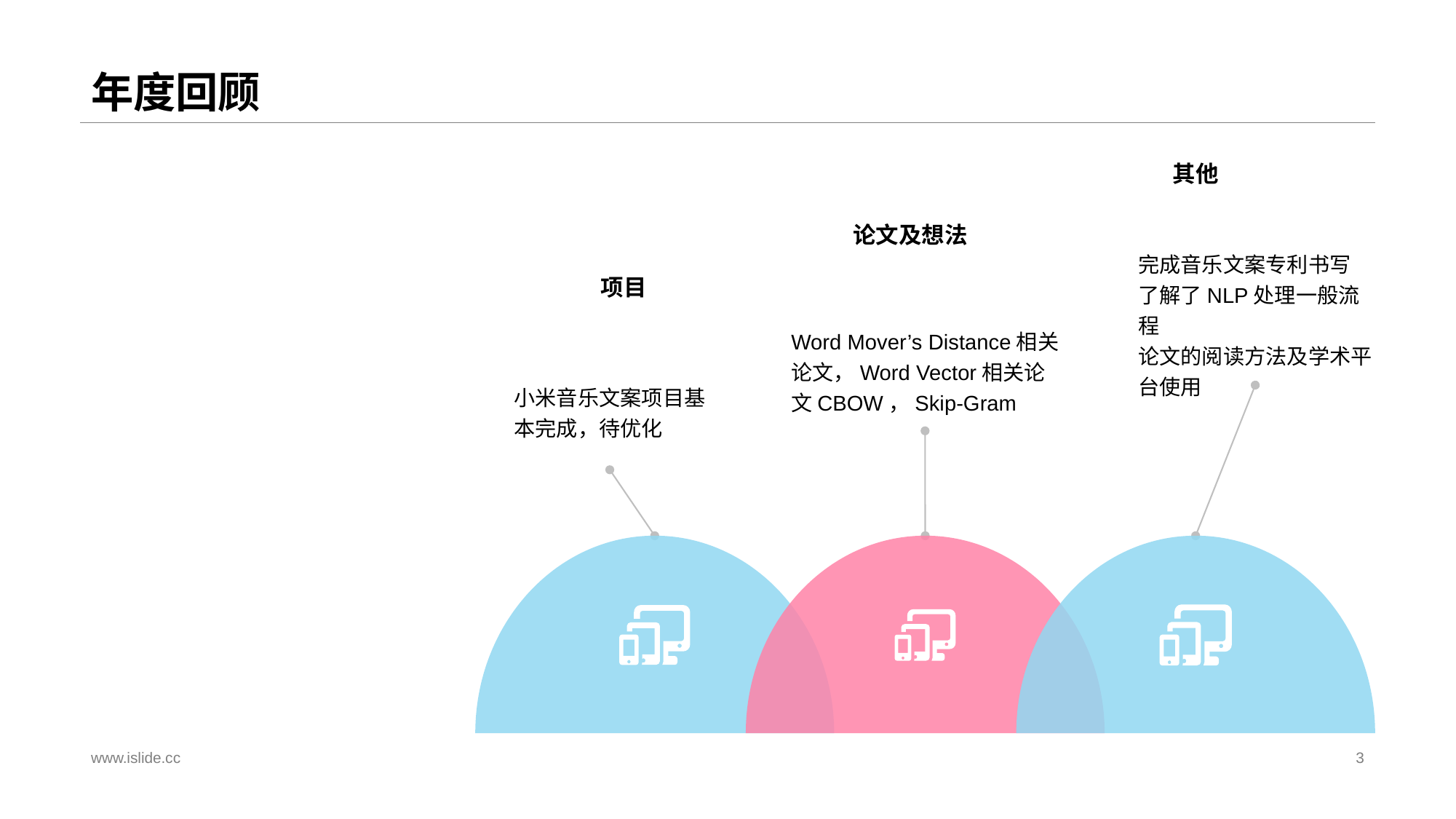

# 年度回顾
其他
完成音乐文案专利书写
了解了NLP处理一般流程
论文的阅读方法及学术平台使用
论文及想法
Word Mover’s Distance相关论文，Word Vector相关论文CBOW，Skip-Gram
项目
小米音乐文案项目基本完成，待优化

www.islide.cc
3